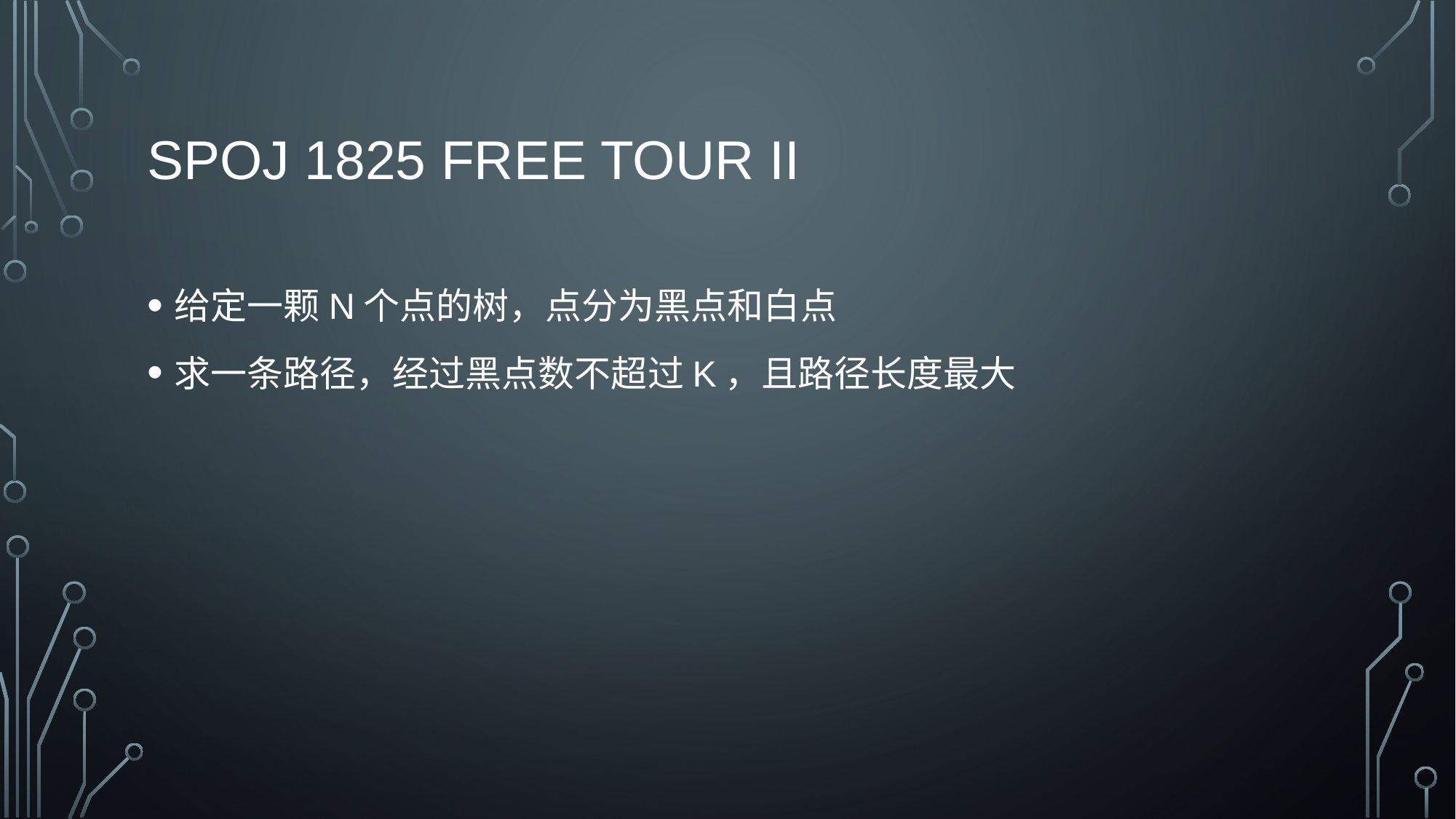

# SPOJ 1825 FREE TOUR II
给定一颗N个点的树，点分为黑点和白点
求一条路径，经过黑点数不超过K，且路径长度最大